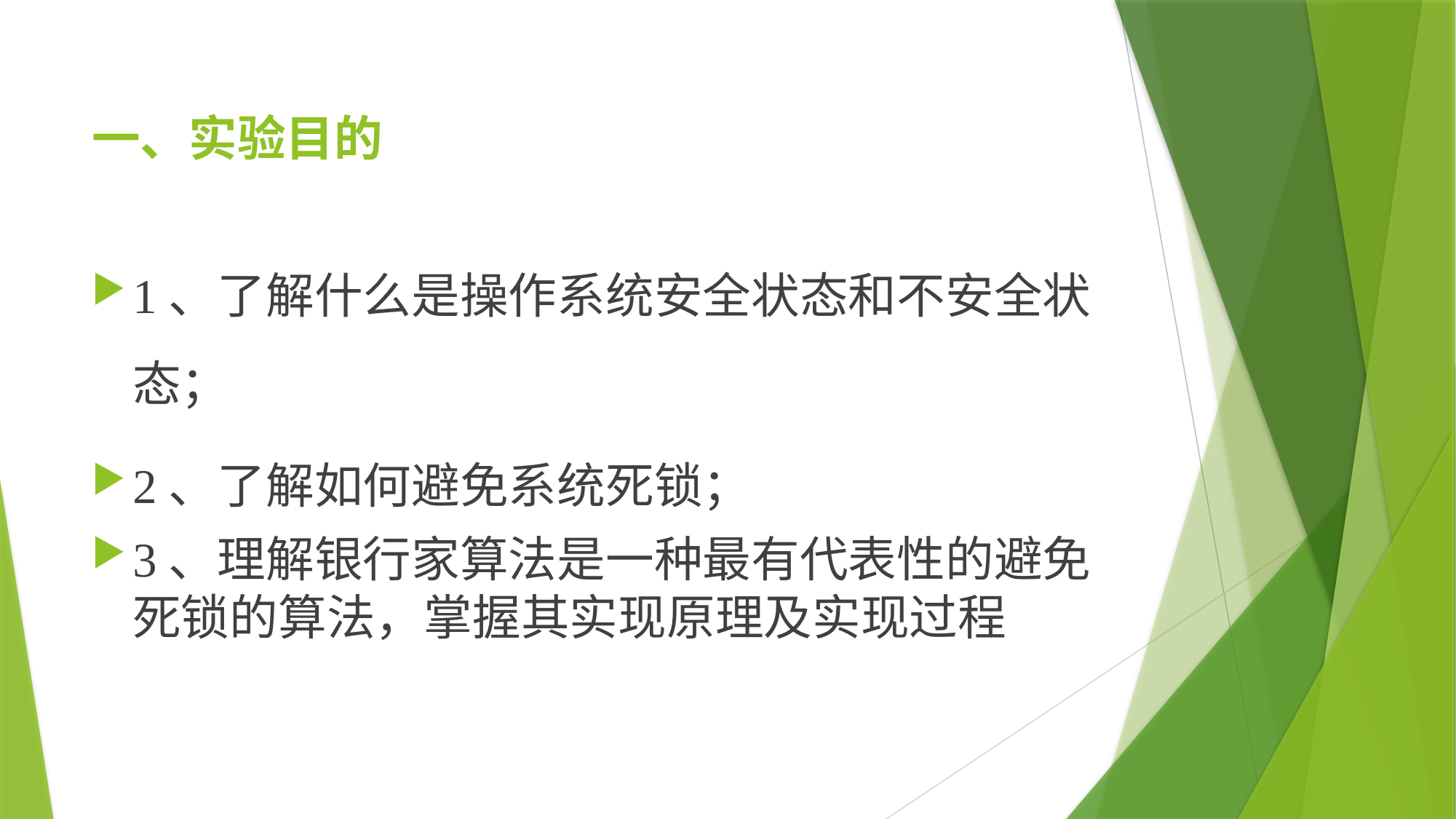

# 一、实验目的
1、了解什么是操作系统安全状态和不安全状态；
2、了解如何避免系统死锁；
3、理解银行家算法是一种最有代表性的避免死锁的算法，掌握其实现原理及实现过程